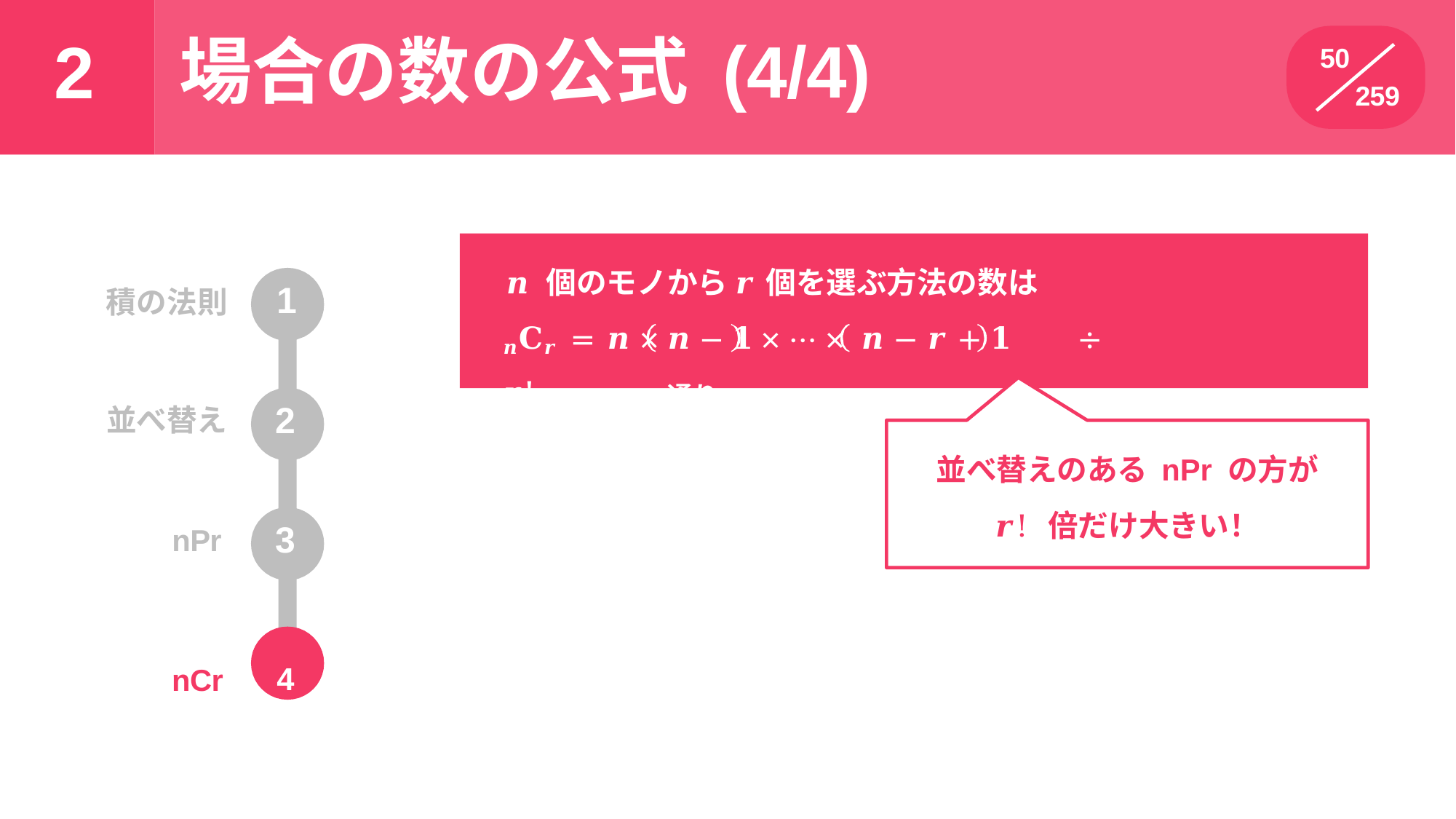

場合の数の公式 (4/4)
# 2
50
259

𝒏 個のモノから 𝒓 個を選ぶ方法の数は
𝒏𝐂𝒓 = 𝒏 ×	𝒏 − 𝟏	× ⋯ ×	𝒏 − 𝒓 + 𝟏	÷ 𝒓!	通り

積の法則	1

2
並べ替え
並べ替えのある nPr の方が
𝒓! 倍だけ大きい！

3
nPr

nCr	4